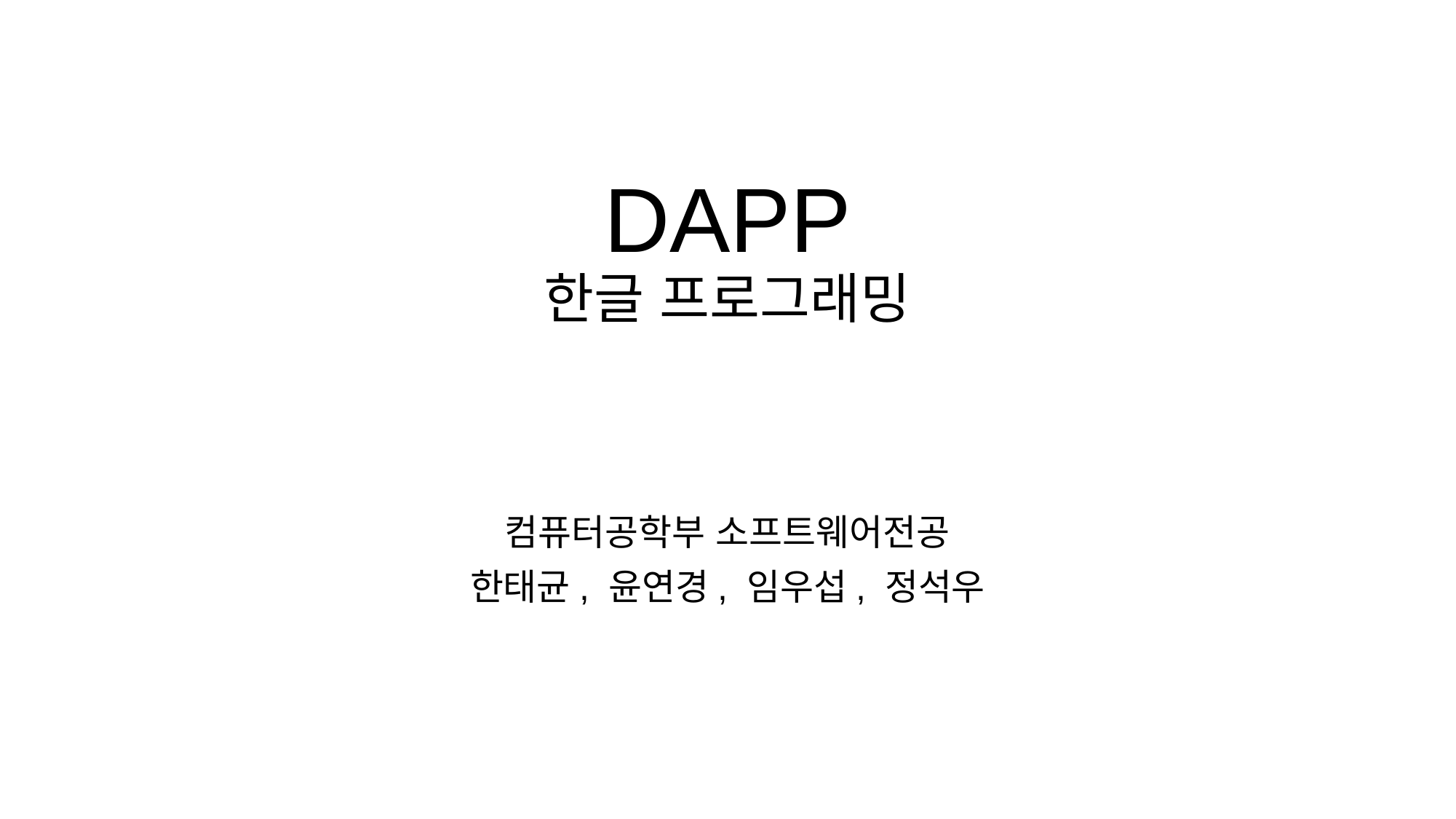

# DAPP 한글 프로그래밍
컴퓨터공학부 소프트웨어전공
한태균, 윤연경, 임우섭, 정석우